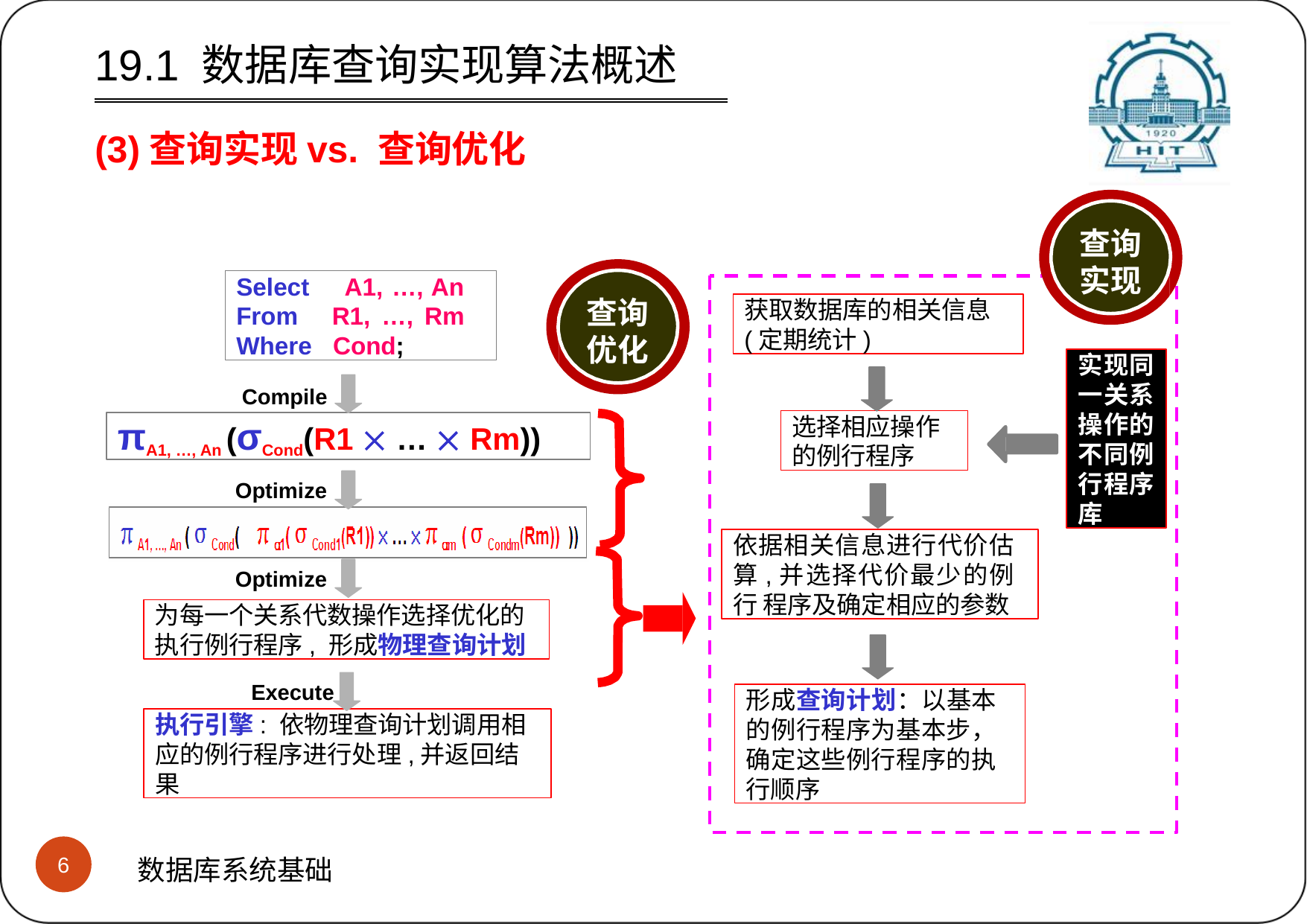

# 19.1 数据库查询实现算法概述
(3)查询实现vs. 查询优化

查询 实现

Select    A1, …, An From   R1, …, Rm Where   Cond;

查询 优化

获取数据库的相关信息 (定期统计)
实现同 一关系 操作的 不同例 行程序 库

Compile

选择相应操作 的例行程序
πA1, …, An (σCond(R1 × … × Rm))

Optimize

依据相关信息进行代价估 算,并选择代价最少的例行 程序及确定相应的参数

Optimize

为每一个关系代数操作选择优化的 执行例行程序, 形成物理查询计划

Execute

形成查询计划：以基本 的例行程序为基本步， 确定这些例行程序的执 行顺序

执行引擎: 依物理查询计划调用相 应的例行程序进行处理,并返回结果